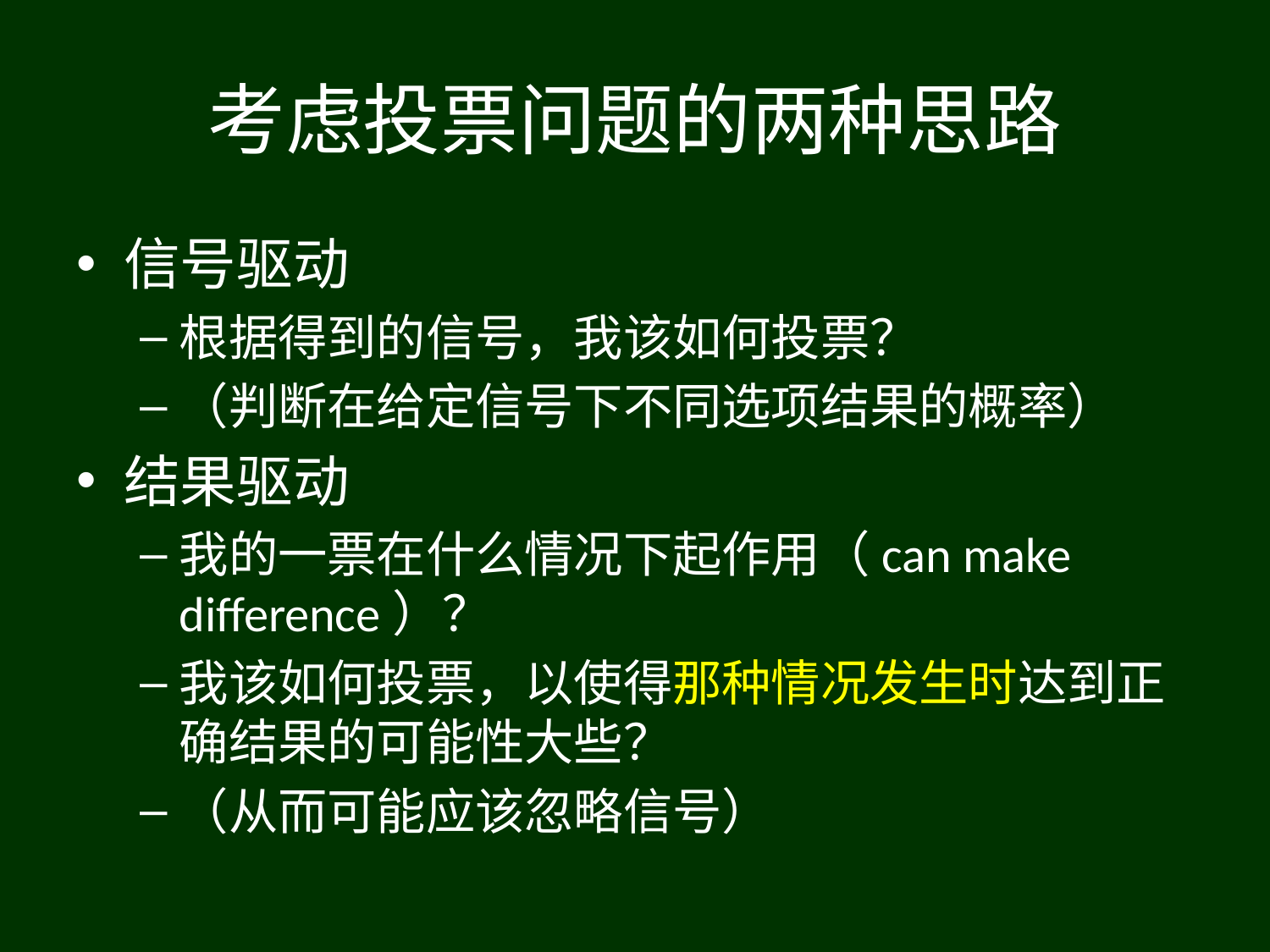

# 考虑投票问题的两种思路
信号驱动
根据得到的信号，我该如何投票？
（判断在给定信号下不同选项结果的概率）
结果驱动
我的一票在什么情况下起作用（can make difference）？
我该如何投票，以使得那种情况发生时达到正确结果的可能性大些？
（从而可能应该忽略信号）